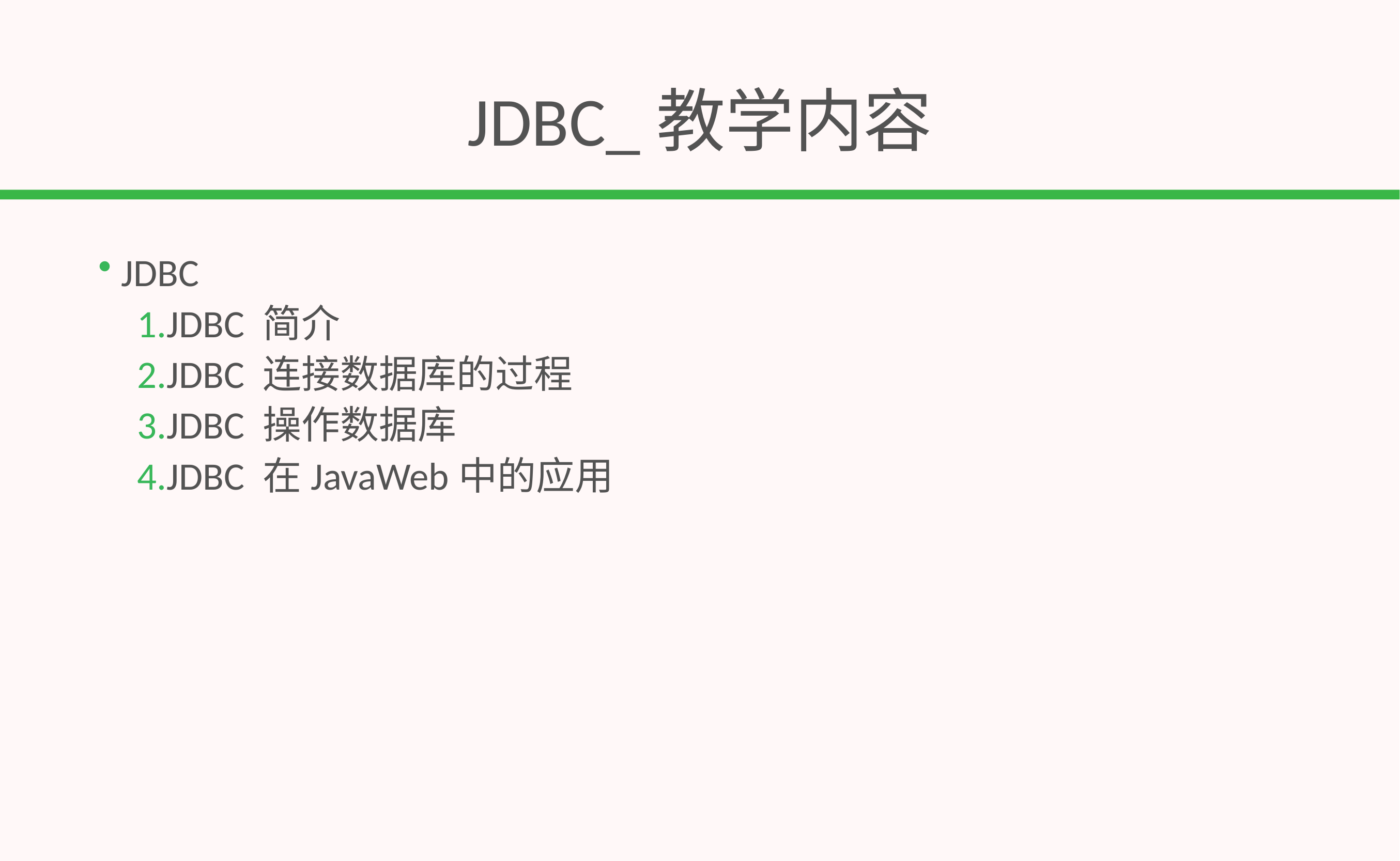

# JDBC_教学内容
JDBC
JDBC 简介
JDBC 连接数据库的过程
JDBC 操作数据库
JDBC 在JavaWeb中的应用